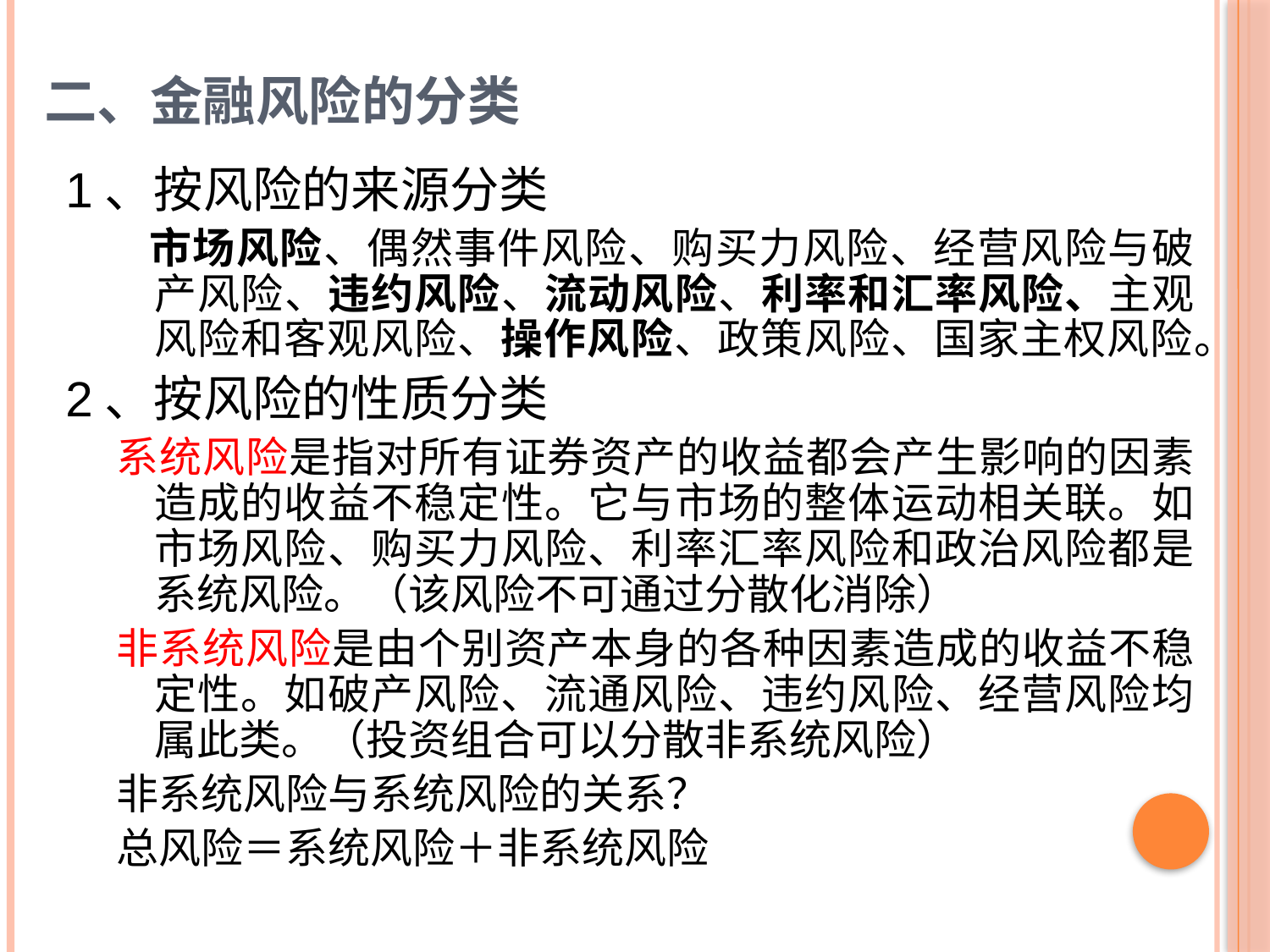

# 二、金融风险的分类
1、按风险的来源分类
  市场风险、偶然事件风险、购买力风险、经营风险与破产风险、违约风险、流动风险、利率和汇率风险、主观风险和客观风险、操作风险、政策风险、国家主权风险。
2、按风险的性质分类
系统风险是指对所有证券资产的收益都会产生影响的因素造成的收益不稳定性。它与市场的整体运动相关联。如市场风险、购买力风险、利率汇率风险和政治风险都是系统风险。（该风险不可通过分散化消除）
非系统风险是由个别资产本身的各种因素造成的收益不稳定性。如破产风险、流通风险、违约风险、经营风险均属此类。（投资组合可以分散非系统风险）
非系统风险与系统风险的关系？
总风险＝系统风险＋非系统风险